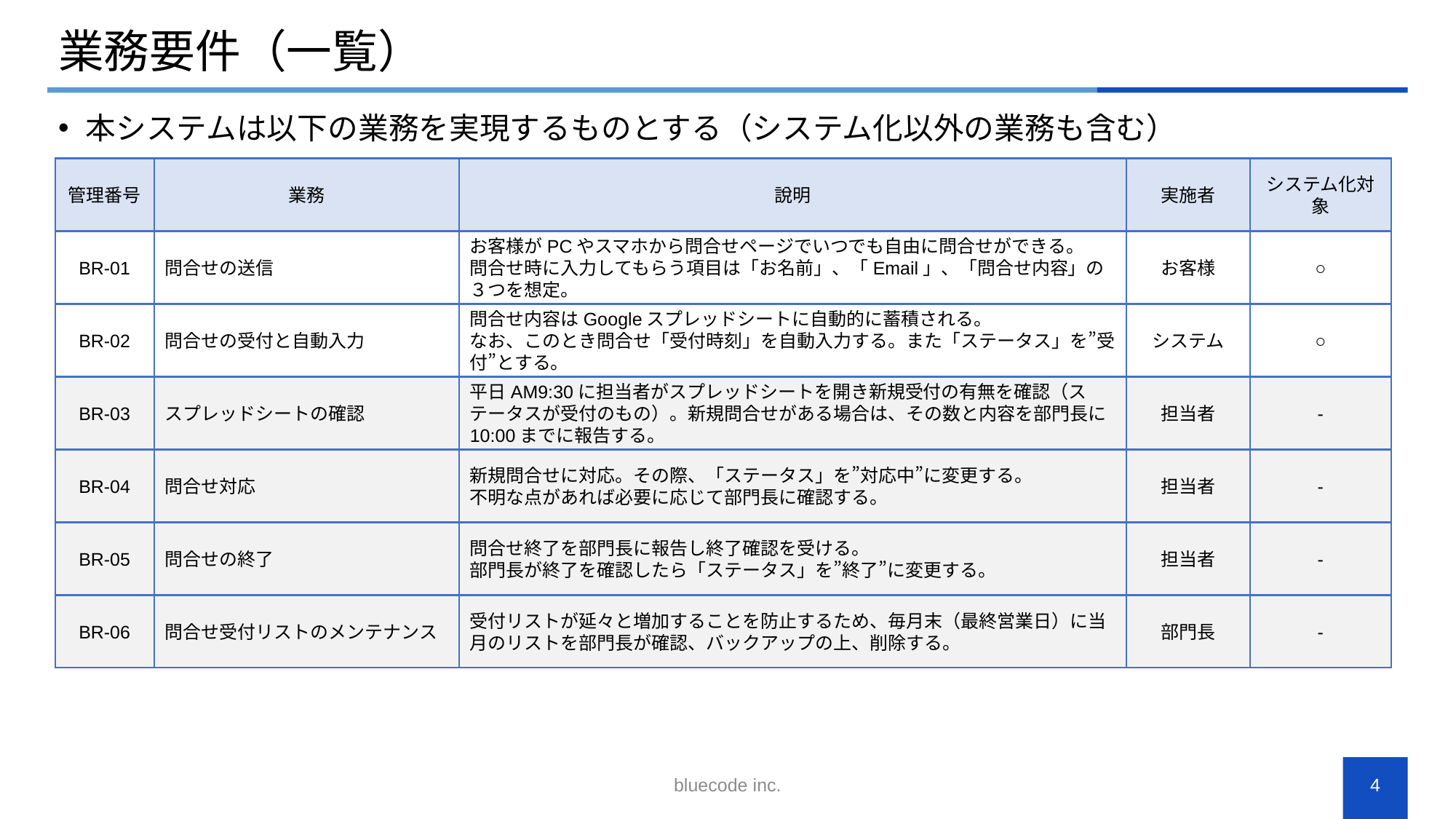

# 業務要件（一覧）
本システムは以下の業務を実現するものとする（システム化以外の業務も含む）
管理番号
業務
說明
実施者
システム化対象
BR-01
問合せの送信
お客様がPCやスマホから問合せページでいつでも自由に問合せができる。
問合せ時に入力してもらう項目は「お名前」、「Email」、「問合せ内容」の３つを想定。
お客様
○
BR-02
問合せの受付と自動入力
問合せ内容はGoogleスプレッドシートに自動的に蓄積される。
なお、このとき問合せ「受付時刻」を自動入力する。また「ステータス」を”受付”とする。
システム
○
BR-03
スプレッドシートの確認
平日AM9:30に担当者がスプレッドシートを開き新規受付の有無を確認（ステータスが受付のもの）。新規問合せがある場合は、その数と内容を部門長に10:00までに報告する。
担当者
-
BR-04
問合せ対応
新規問合せに対応。その際、「ステータス」を”対応中”に変更する。
不明な点があれば必要に応じて部門長に確認する。
担当者
-
BR-05
問合せの終了
問合せ終了を部門長に報告し終了確認を受ける。
部門長が終了を確認したら「ステータス」を”終了”に変更する。
担当者
-
BR-06
問合せ受付リストのメンテナンス
受付リストが延々と増加することを防止するため、毎月末（最終営業日）に当月のリストを部門長が確認、バックアップの上、削除する。
部門長
-
bluecode inc.
4